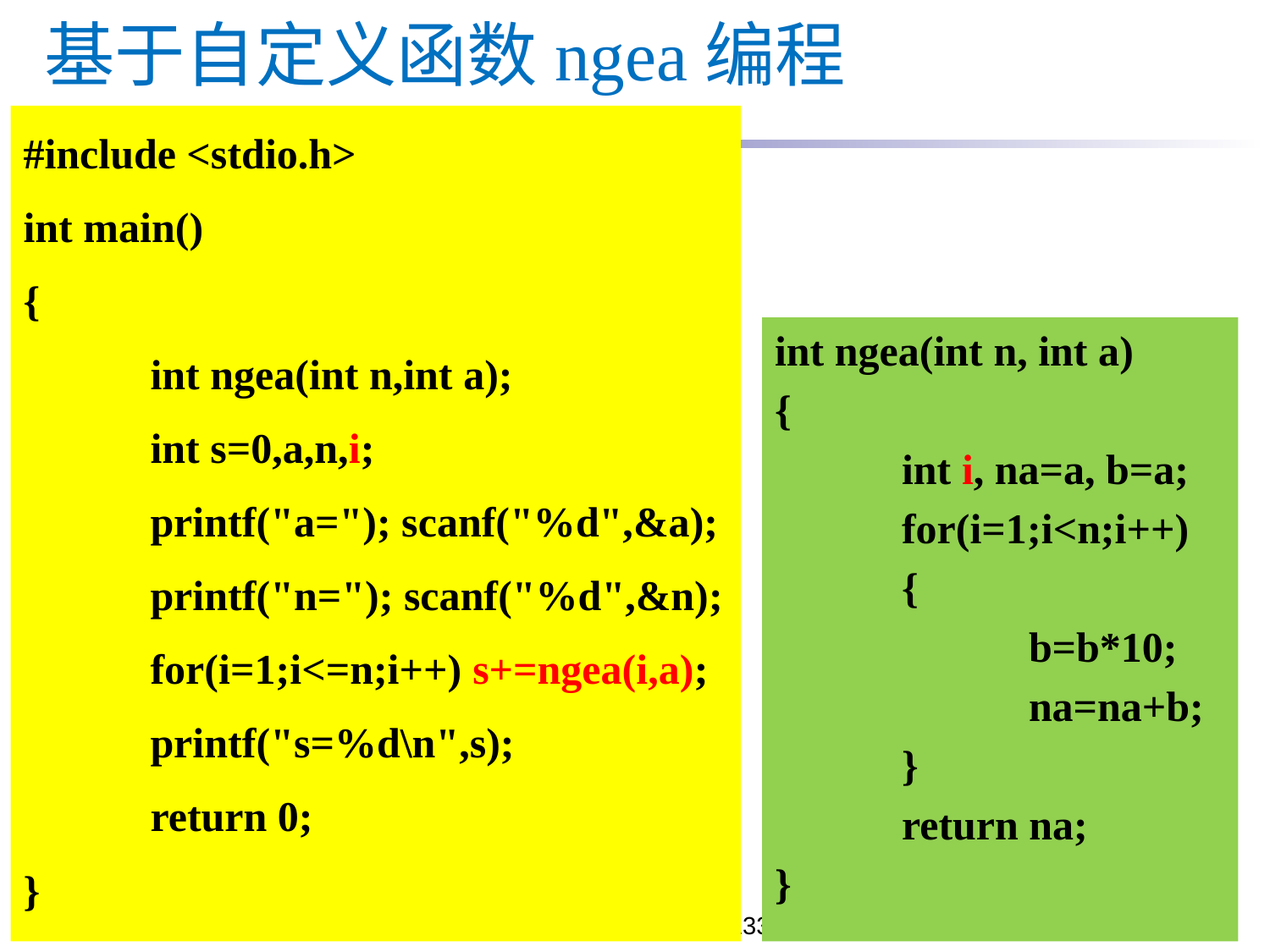

基于自定义函数ngea编程
#include <stdio.h>
int main()
{
	int ngea(int n,int a);
	int s=0,a,n,i;
	printf("a="); scanf("%d",&a);
	printf("n="); scanf("%d",&n);
	for(i=1;i<=n;i++) s+=ngea(i,a);
	printf("s=%d\n",s);
	return 0;
}
int ngea(int n, int a)
{
	int i, na=a, b=a;
	for(i=1;i<n;i++)
	{
		b=b*10;
		na=na+b;
	}
	return na;
}
2023/10/24
王化雨 whuayu000@163.com 13306442222
34/35